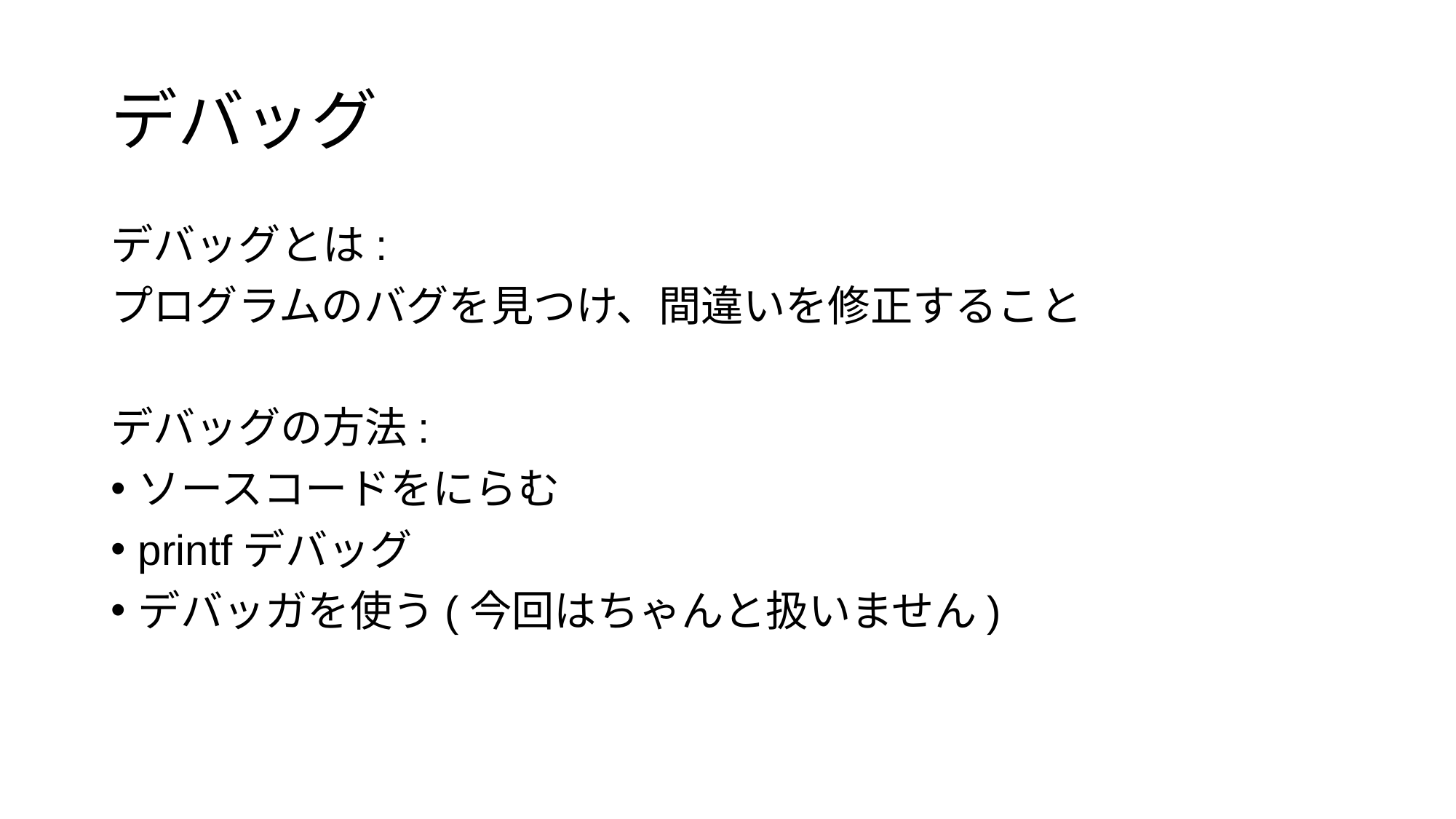

# デバッグ
デバッグとは:
プログラムのバグを見つけ、間違いを修正すること

デバッグの方法:
ソースコードをにらむ
printfデバッグ
デバッガを使う(今回はちゃんと扱いません)